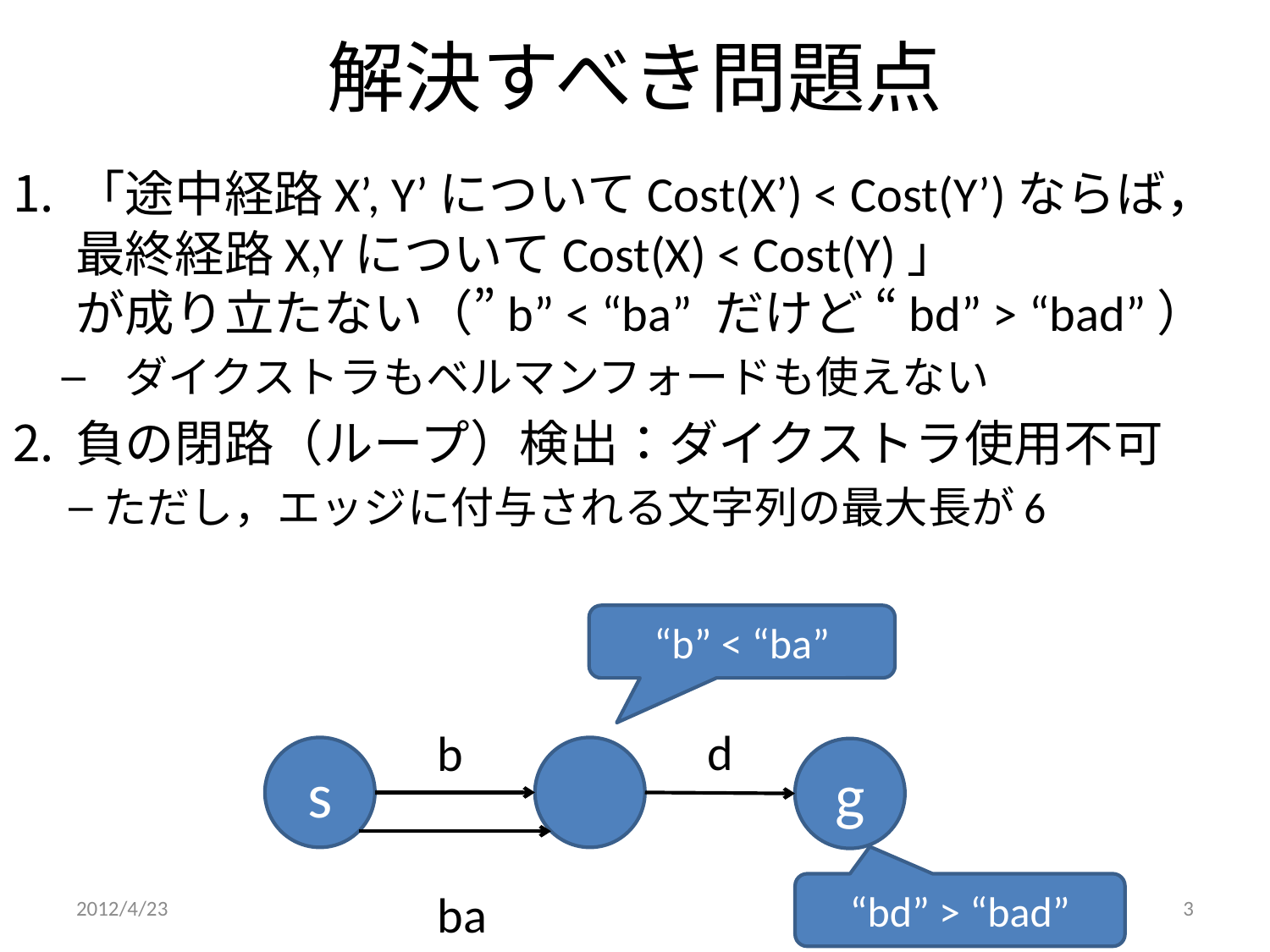

# 解決すべき問題点
「途中経路X’, Y’についてCost(X’) < Cost(Y’)ならば，
最終経路X,YについてCost(X) < Cost(Y)」
が成り立たない（”b” < “ba” だけど “bd” > “bad”）
ダイクストラもベルマンフォードも使えない
負の閉路（ループ）検出：ダイクストラ使用不可
ただし，エッジに付与される文字列の最大長が6
“b” < “ba”
d
b
s

g
“bd” > “bad”
ba
2012/4/23
3